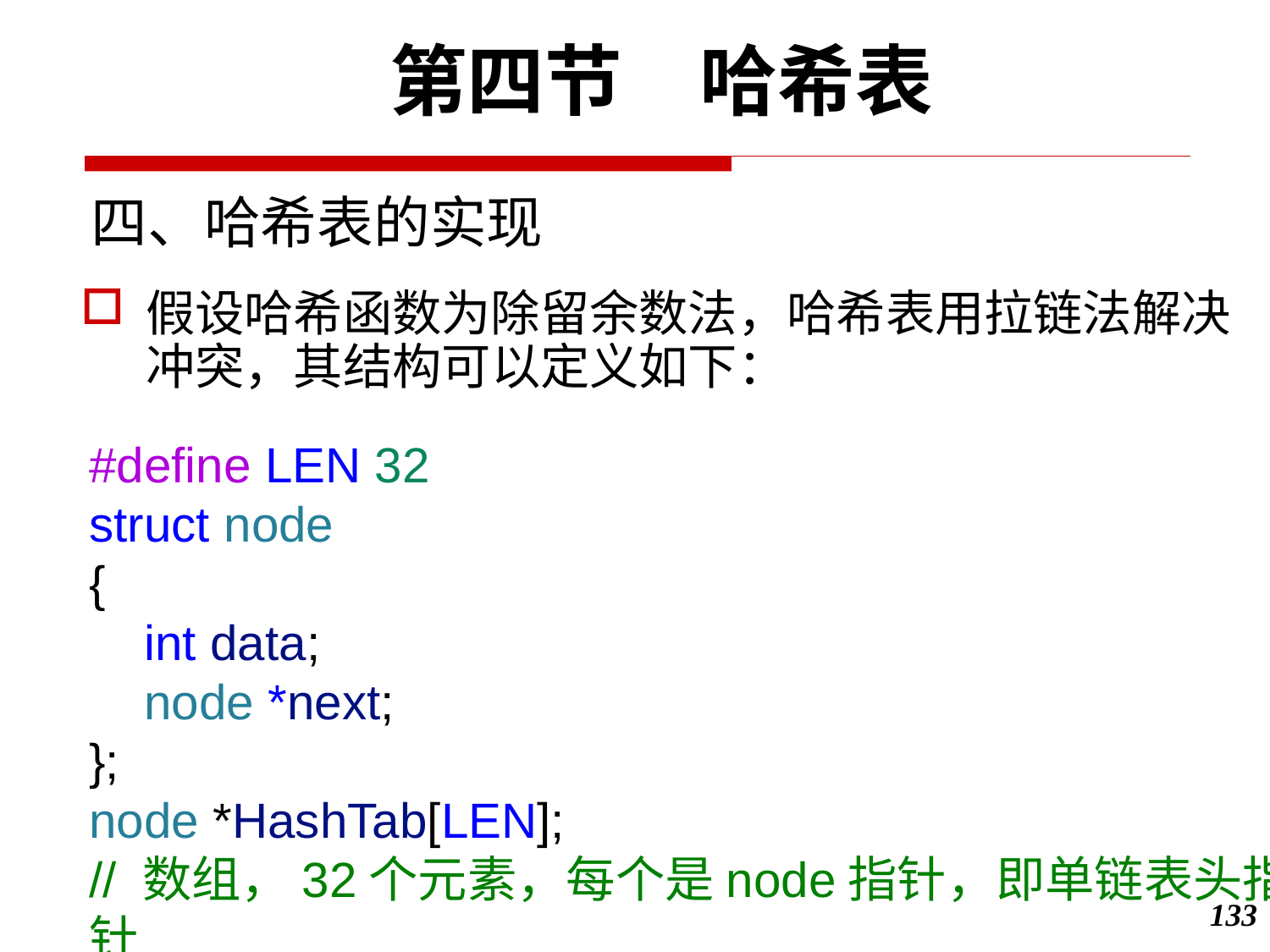

第四节　哈希表
四、哈希表的实现
假设哈希函数为除留余数法，哈希表用拉链法解决冲突，其结构可以定义如下：

#define LEN 32
struct node
{
    int data;
    node *next;
};
node *HashTab[LEN];
// 数组，32个元素，每个是node指针，即单链表头指针
133